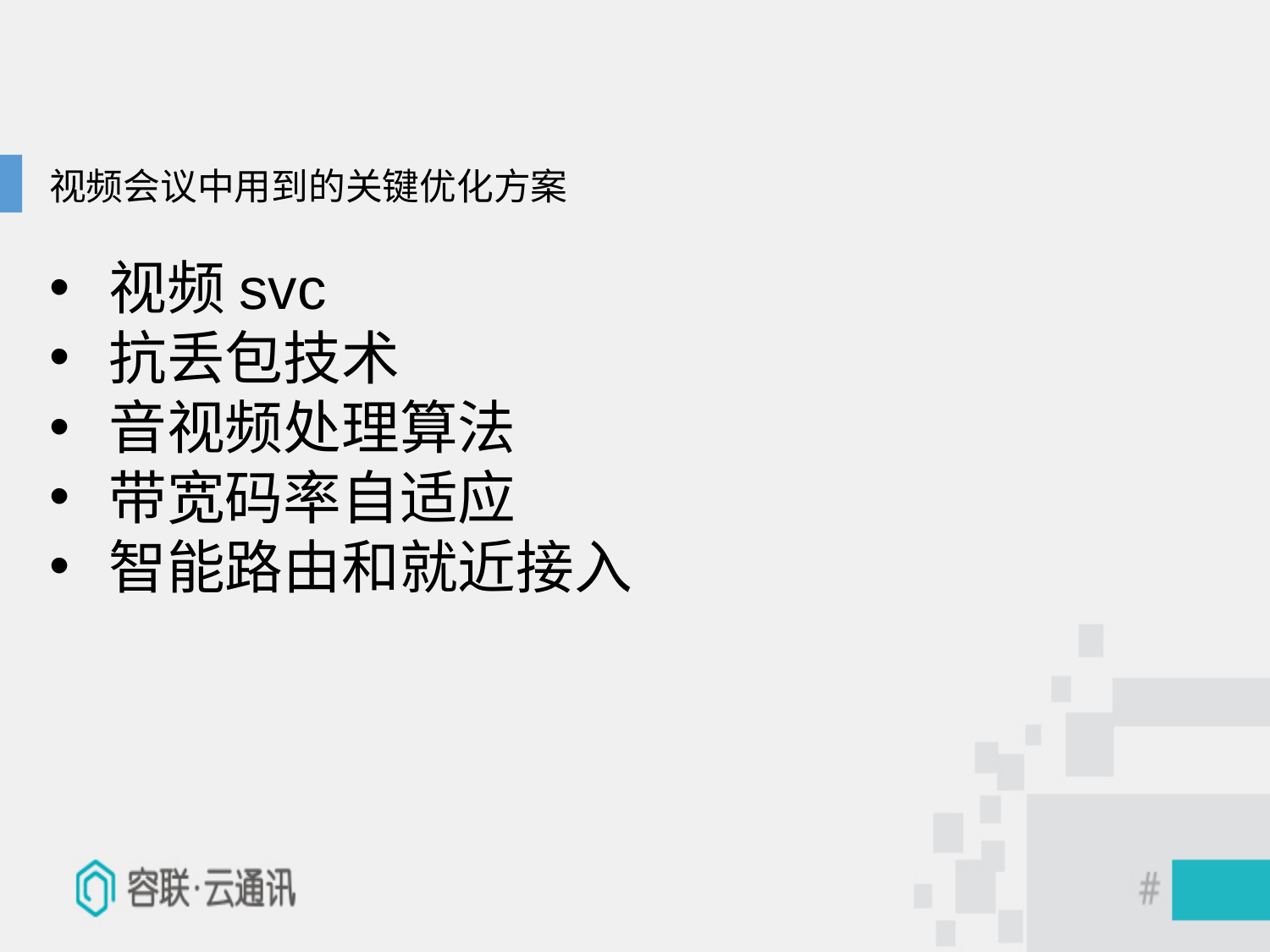

视频会议中用到的关键优化方案
视频svc
抗丢包技术
音视频处理算法
带宽码率自适应
智能路由和就近接入